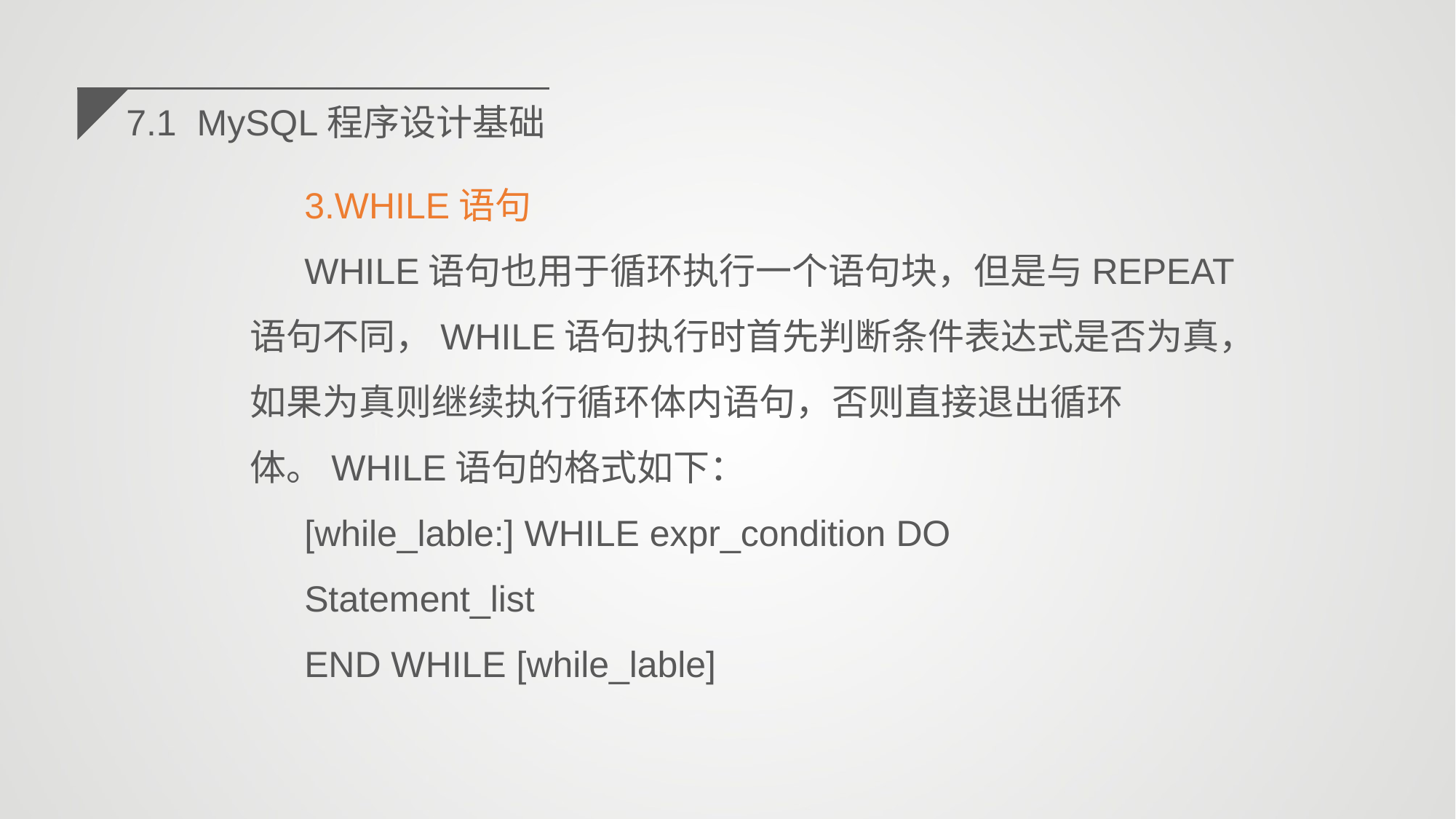

7.1  MySQL程序设计基础

3.WHILE语句
WHILE语句也用于循环执行一个语句块，但是与REPEAT语句不同，WHILE语句执行时首先判断条件表达式是否为真，如果为真则继续执行循环体内语句，否则直接退出循环体。WHILE语句的格式如下：
[while_lable:] WHILE expr_condition DO
Statement_list
END WHILE [while_lable]